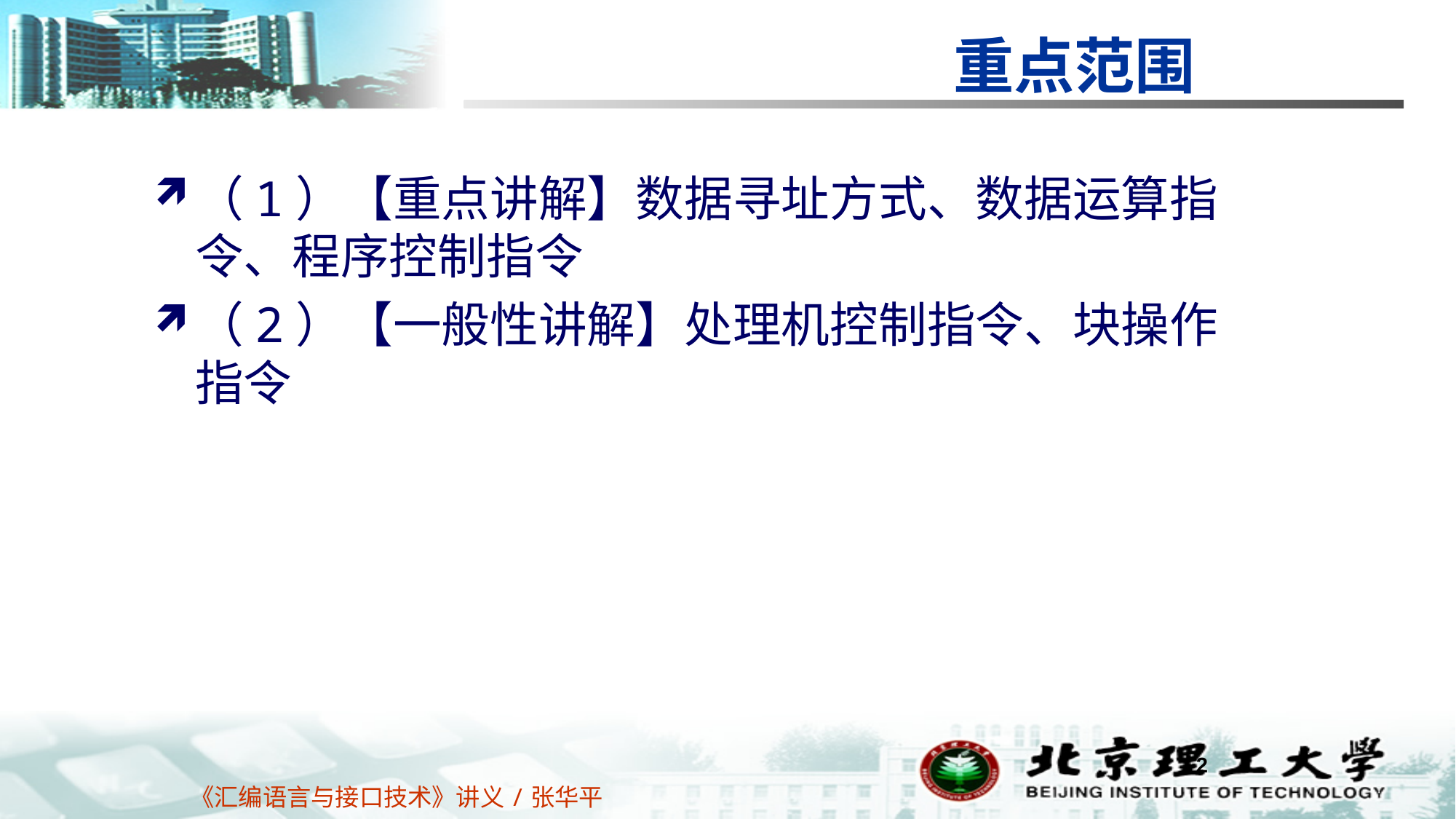

重点范围
（1）【重点讲解】数据寻址方式、数据运算指令、程序控制指令
（2）【一般性讲解】处理机控制指令、块操作指令
2